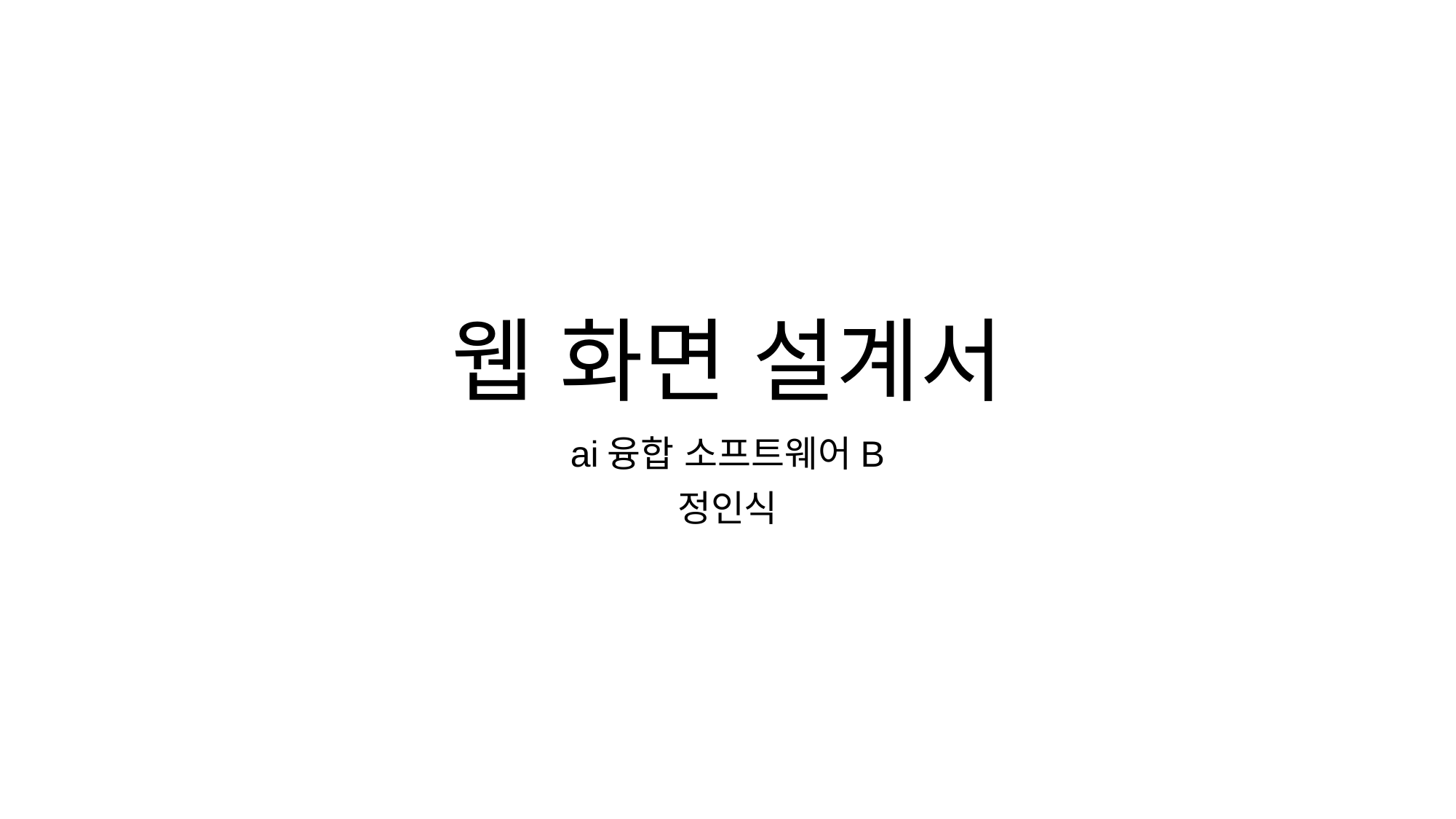

# 웹 화면 설계서
ai융합 소프트웨어B
정인식